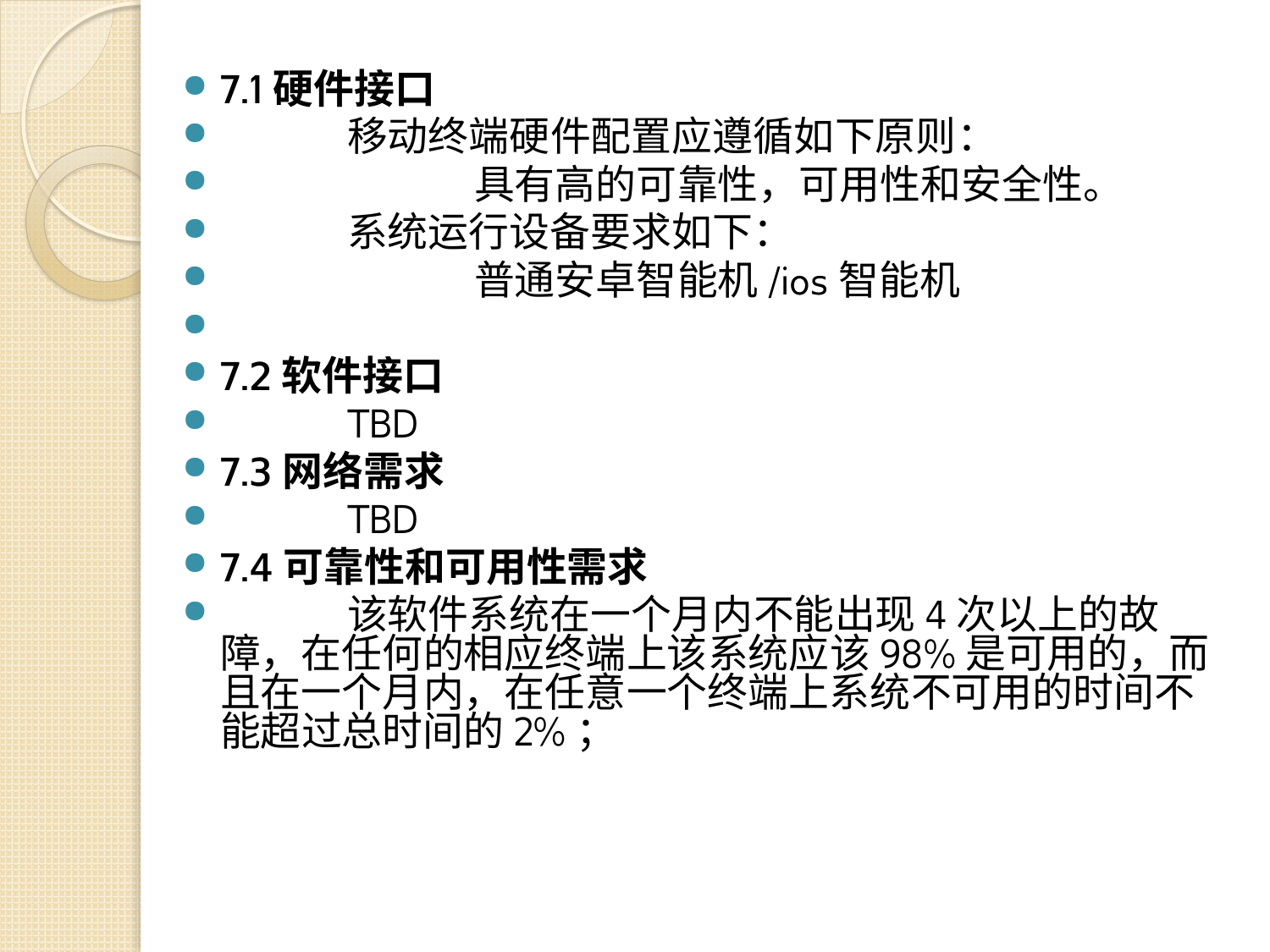

7.1硬件接口
	移动终端硬件配置应遵循如下原则：
		具有高的可靠性，可用性和安全性。
	系统运行设备要求如下：
		普通安卓智能机/ios智能机

7.2软件接口
	TBD
7.3网络需求
	TBD
7.4可靠性和可用性需求
	该软件系统在一个月内不能出现4次以上的故障，在任何的相应终端上该系统应该98%是可用的，而且在一个月内，在任意一个终端上系统不可用的时间不能超过总时间的2%；